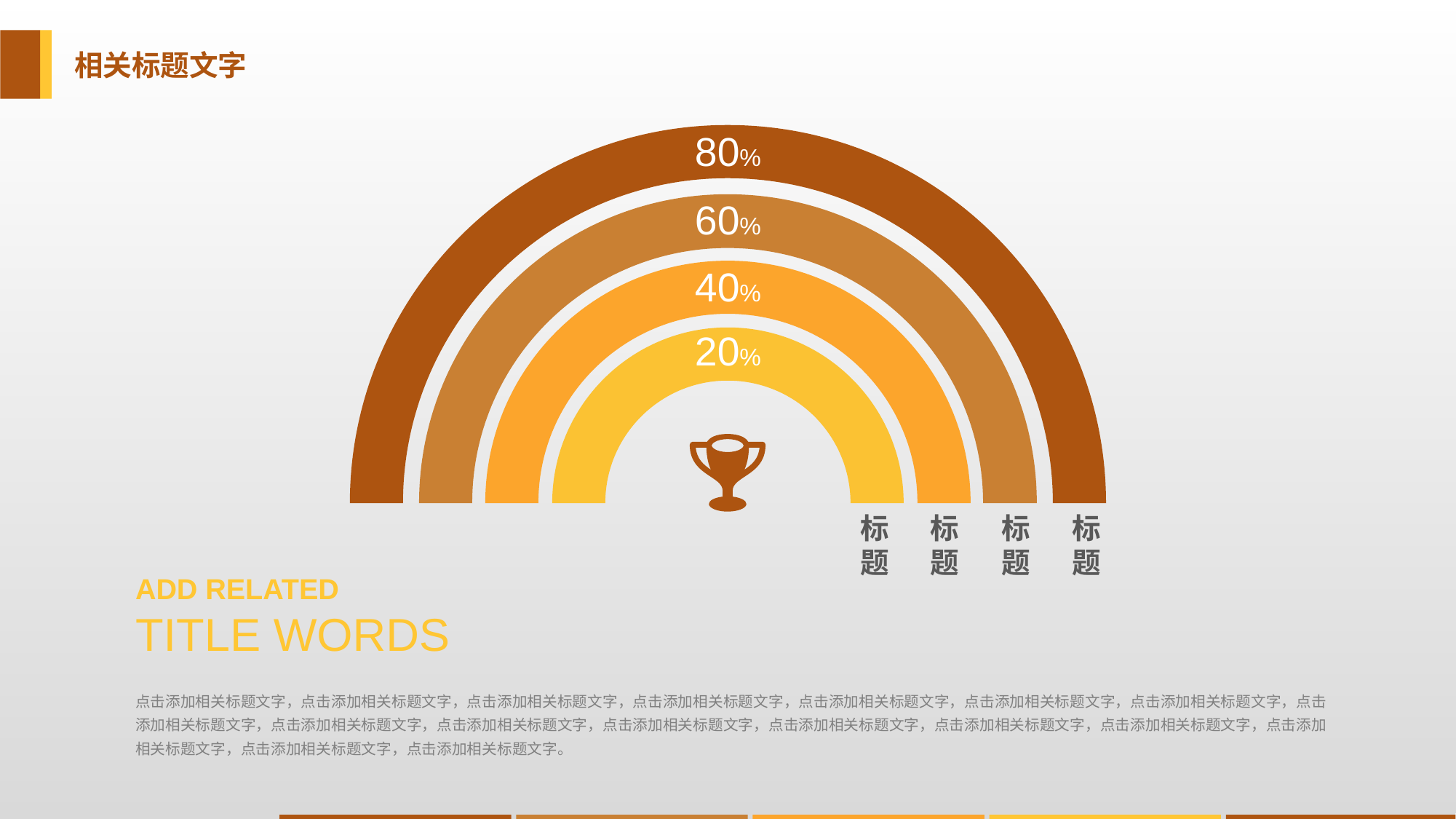

相关标题文字
80%

60%

40%

20%

标题
标题
标题
标题
ADD RELATED
TITLE WORDS
点击添加相关标题文字，点击添加相关标题文字，点击添加相关标题文字，点击添加相关标题文字，点击添加相关标题文字，点击添加相关标题文字，点击添加相关标题文字，点击添加相关标题文字，点击添加相关标题文字，点击添加相关标题文字，点击添加相关标题文字，点击添加相关标题文字，点击添加相关标题文字，点击添加相关标题文字，点击添加相关标题文字，点击添加相关标题文字，点击添加相关标题文字。